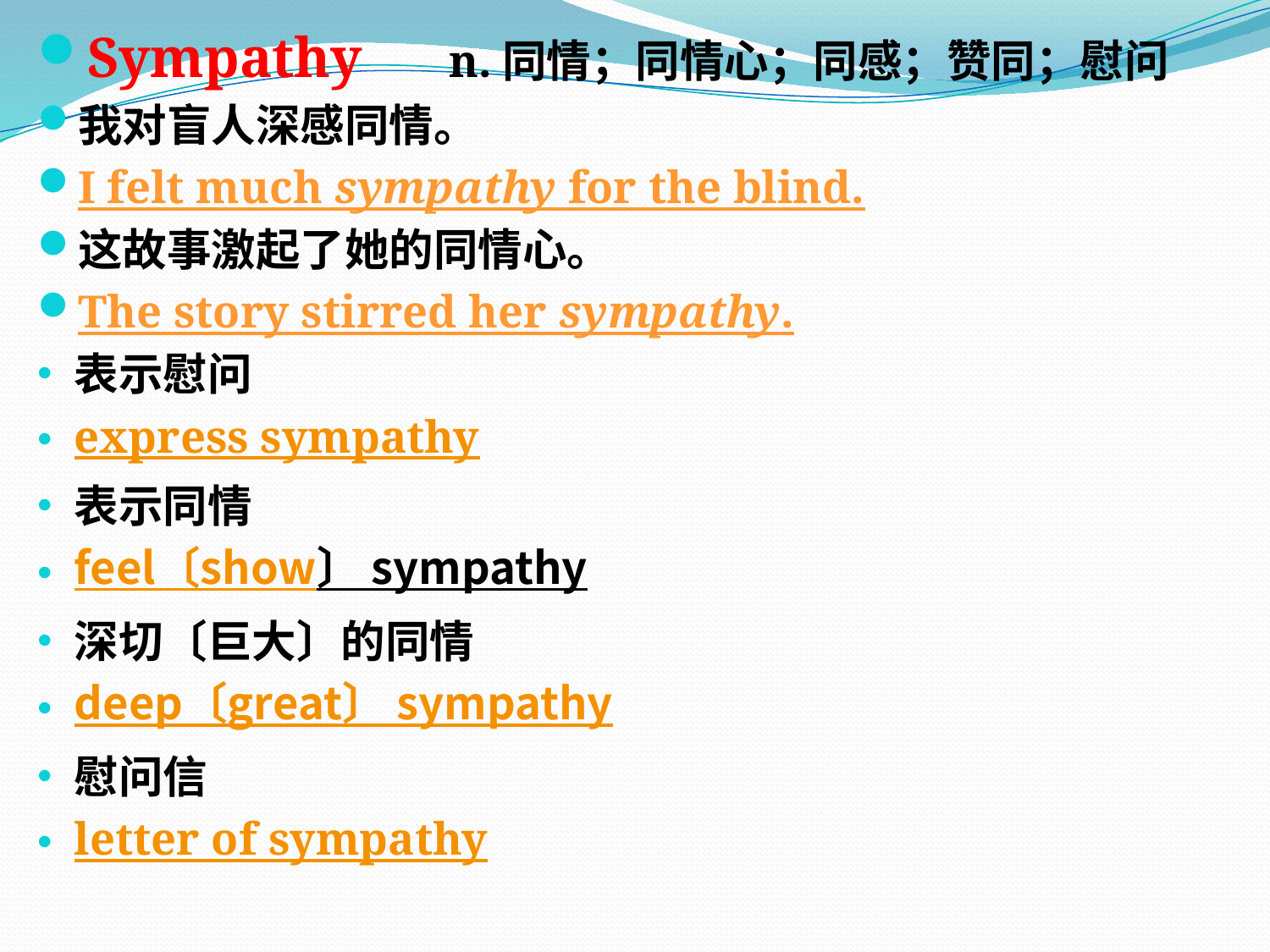

Sympathy 　 n.同情；同情心；同感；赞同；慰问
我对盲人深感同情。
I felt much sympathy for the blind.
这故事激起了她的同情心。
The story stirred her sympathy.
表示慰问
express sympathy
表示同情
feel〔show〕 sympathy
深切〔巨大〕的同情
deep〔great〕 sympathy
慰问信
letter of sympathy